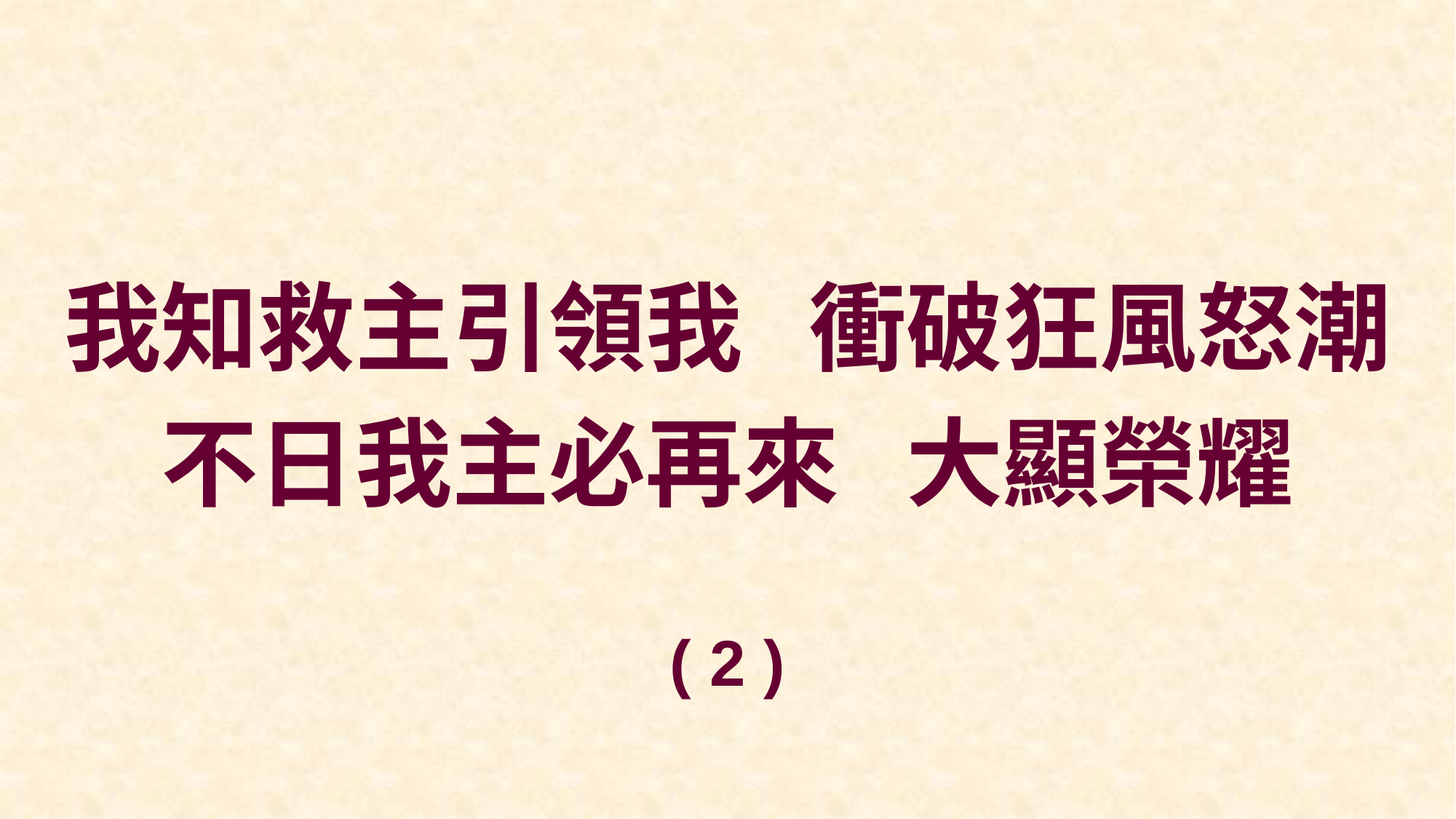

我知救主引領我   衝破狂風怒潮
不日我主必再來   大顯榮耀
( 2 )